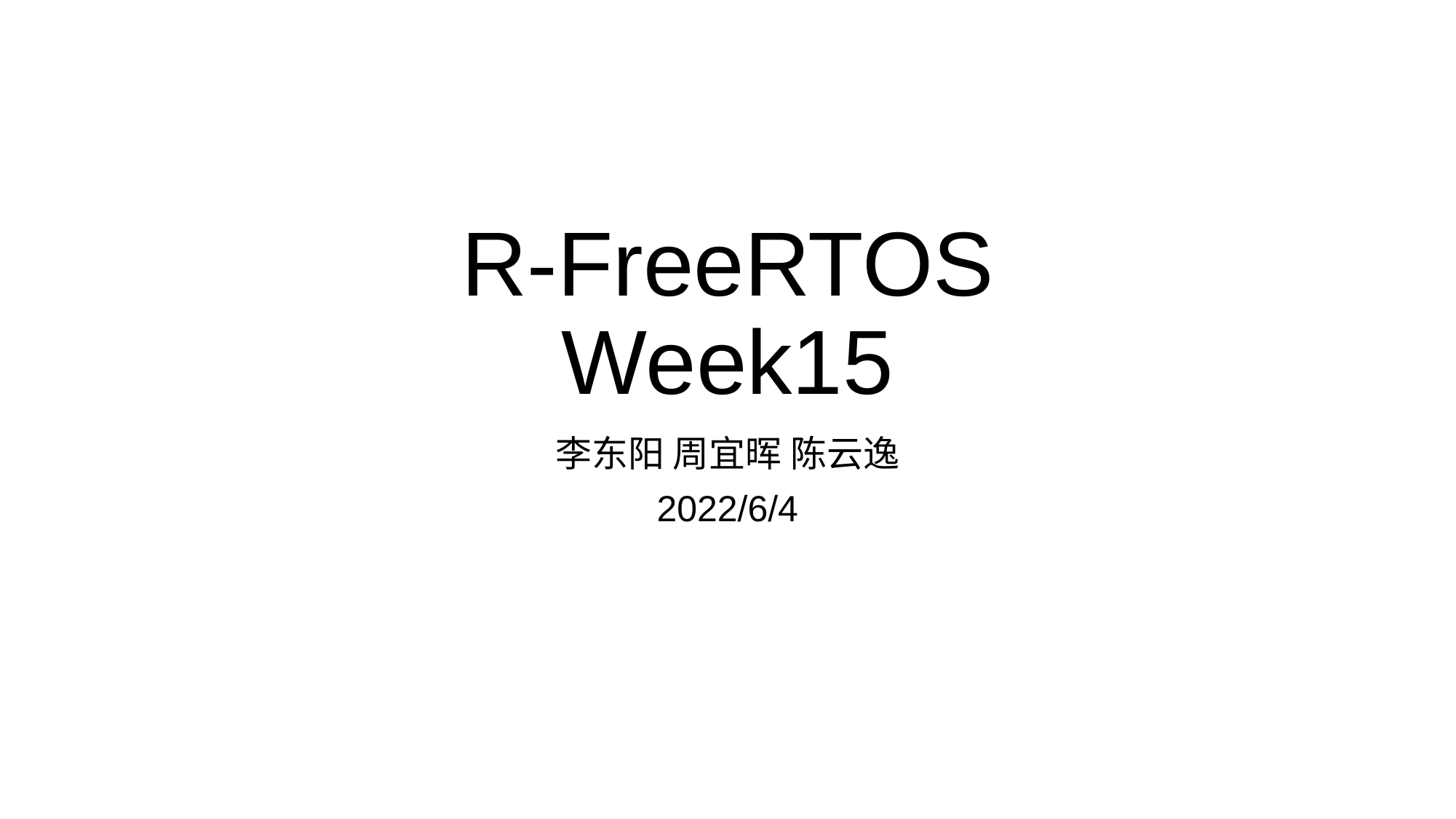

# R-FreeRTOS Week15
李东阳 周宜晖 陈云逸
2022/6/4